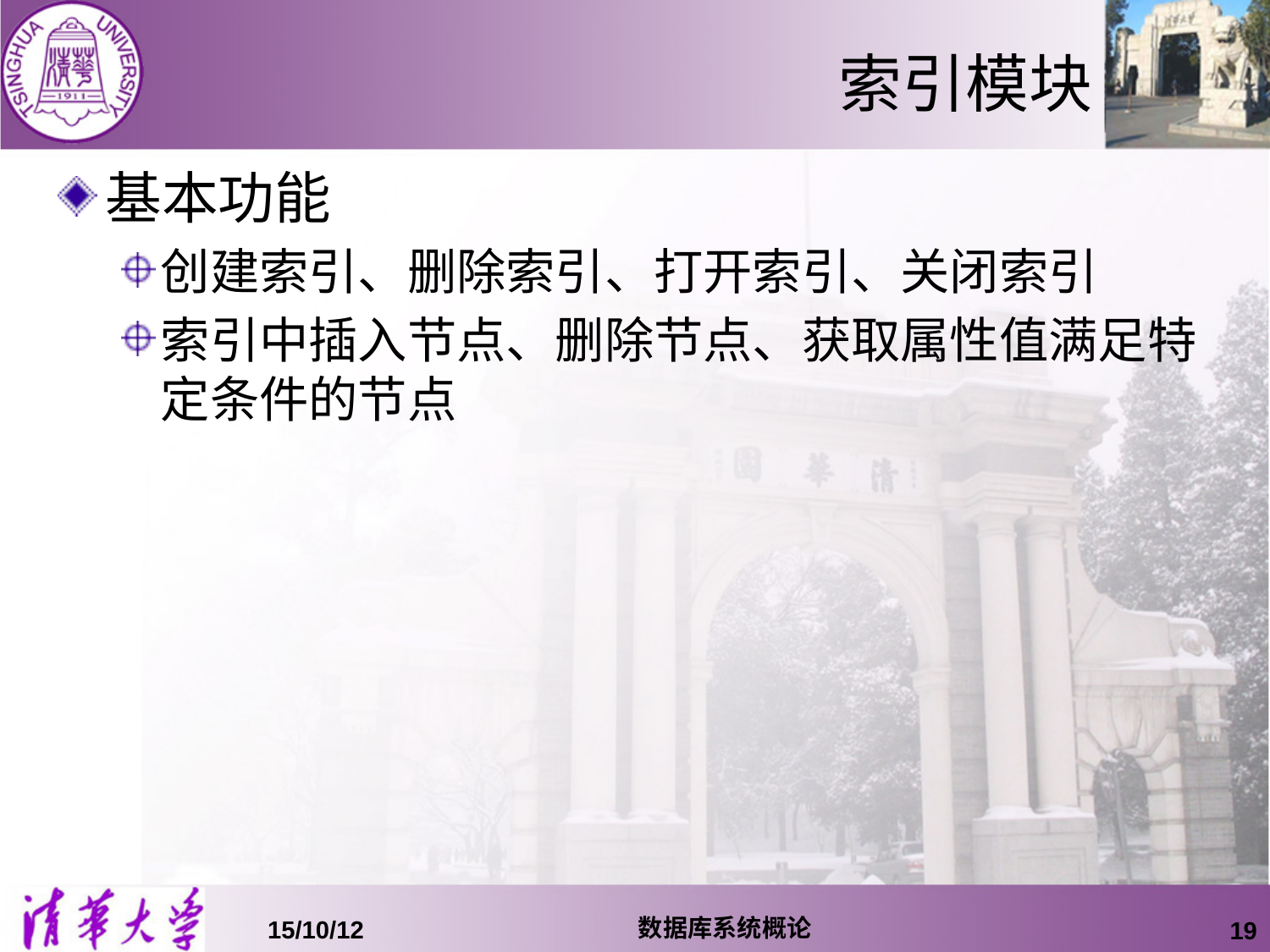

# 索引模块
基本功能
创建索引、删除索引、打开索引、关闭索引
索引中插入节点、删除节点、获取属性值满足特定条件的节点
数据库系统概论
15/10/12
19